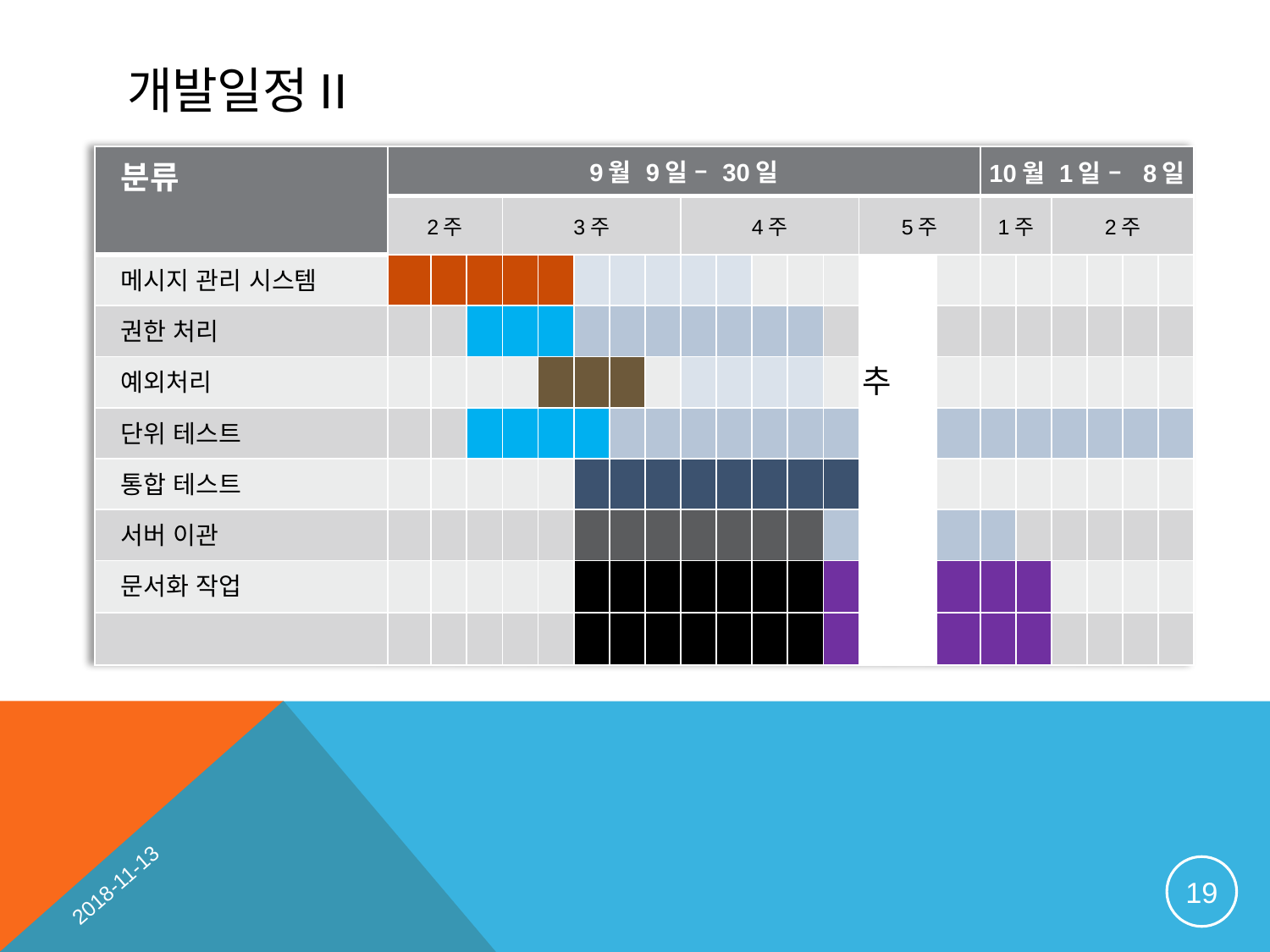

# 개발일정II
| 분류 | 9월 9일 – 30일 |  |  |  |  |  |  |  |  |  |  |  |  |  |  |  | 10월 1일 – 8일 |  |  |  |  |  |
| --- | --- | --- | --- | --- | --- | --- | --- | --- | --- | --- | --- | --- | --- | --- | --- | --- | --- | --- | --- | --- | --- | --- |
|  | 2주 |  |  | 3주 |  |  |  |  | 4주 |  |  |  |  | 5주 |  |  | 1주 |  | 2주 |  |  |  |
| 메시지 관리 시스템 |  |  |  |  |  |  |  |  |  |  |  |  |  |  |  |  |  |  |  |  |  |  |
| 권한 처리 |  |  |  |  |  |  |  |  |  |  |  |  |  |  |  |  |  |  |  |  |  |  |
| 예외처리 |  |  |  |  |  |  |  |  |  |  |  |  |  | 추 |  |  |  |  |  |  |  |  |
| 단위 테스트 |  |  |  |  |  |  |  |  |  |  |  |  |  |  |  |  |  |  |  |  |  |  |
| 통합 테스트 |  |  |  |  |  |  |  |  |  |  |  |  |  |  |  |  |  |  |  |  |  |  |
| 서버 이관 |  |  |  |  |  |  |  |  |  |  |  |  |  |  |  |  |  |  |  |  |  |  |
| 문서화 작업 |  |  |  |  |  |  |  |  |  |  |  |  |  |  |  |  |  |  |  |  |  |  |
|  |  |  |  |  |  |  |  |  |  |  |  |  |  |  |  |  |  |  |  |  |  |  |
2018-11-13
19